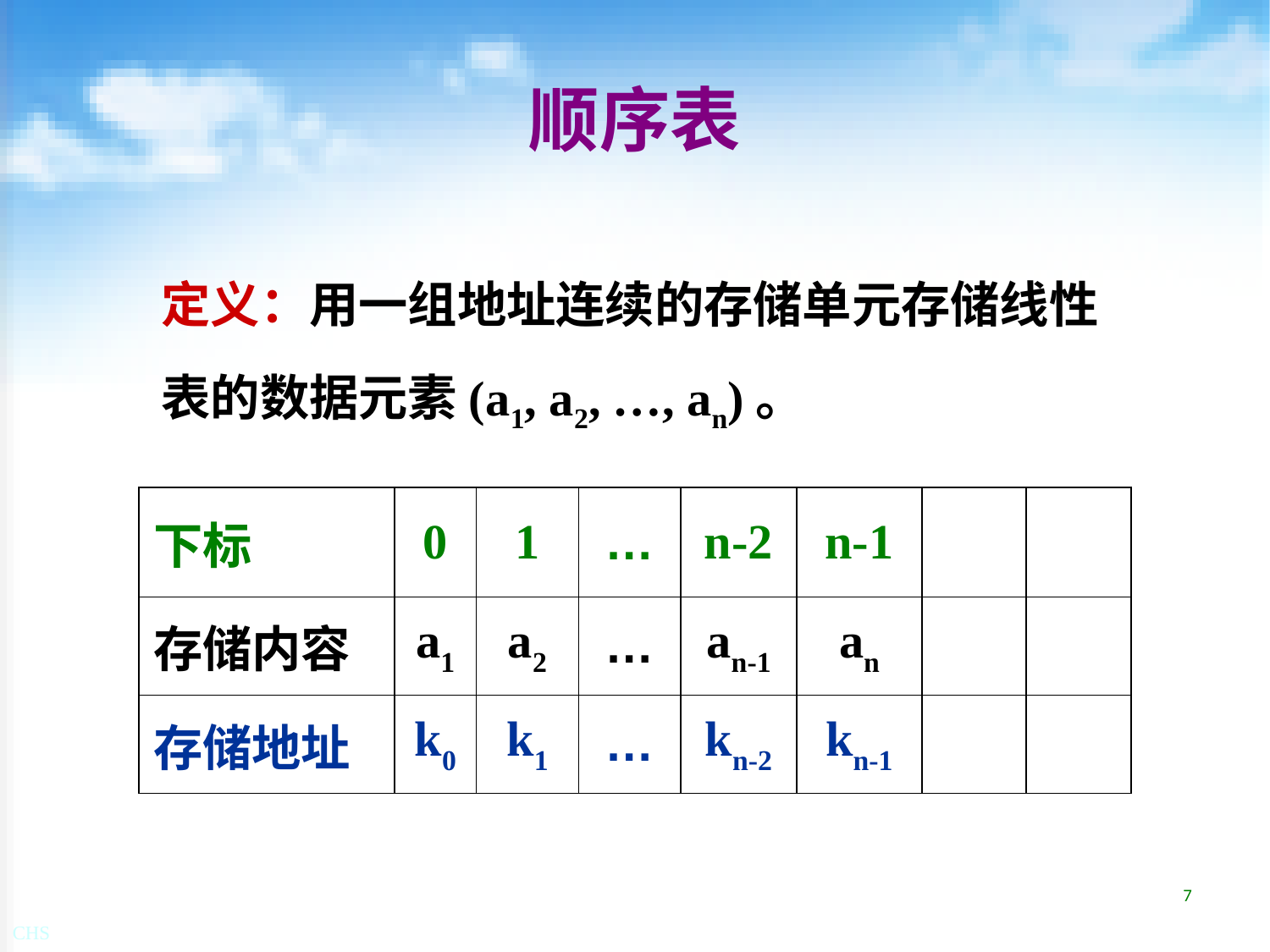

# 顺序表
定义：用一组地址连续的存储单元存储线性表的数据元素(a1, a2, …, an)。
| 下标 | 0 | 1 | … | n-2 | n-1 |  |  |
| --- | --- | --- | --- | --- | --- | --- | --- |
| 存储内容 | a1 | a2 | … | an-1 | an |  |  |
| 存储地址 | k0 | k1 | … | kn-2 | kn-1 |  |  |
7